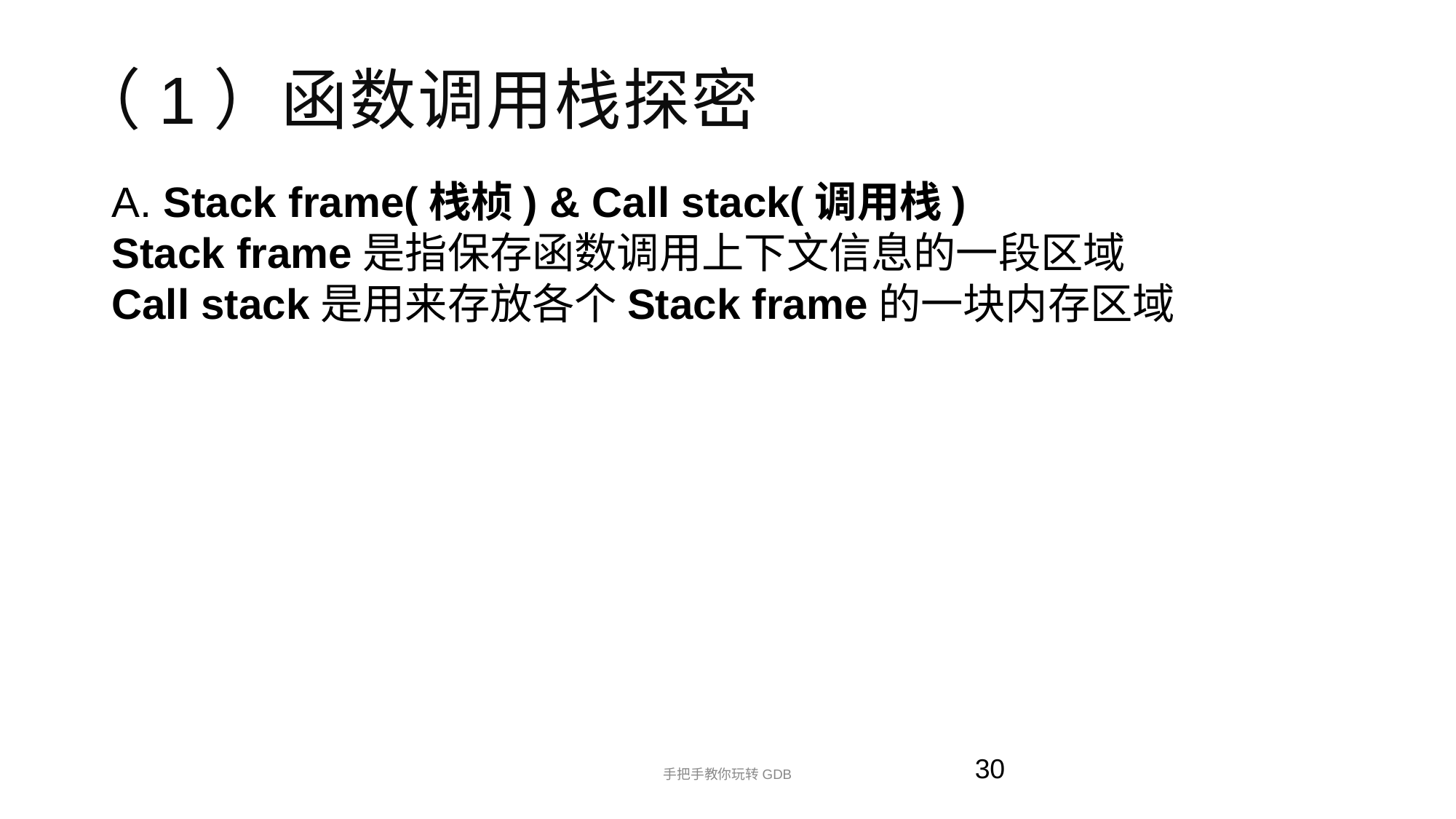

（1）函数调用栈探密
A. Stack frame(栈桢) & Call stack(调用栈)
Stack frame是指保存函数调用上下文信息的一段区域
Call stack是用来存放各个Stack frame的一块内存区域

手把手教你玩转GDB
30